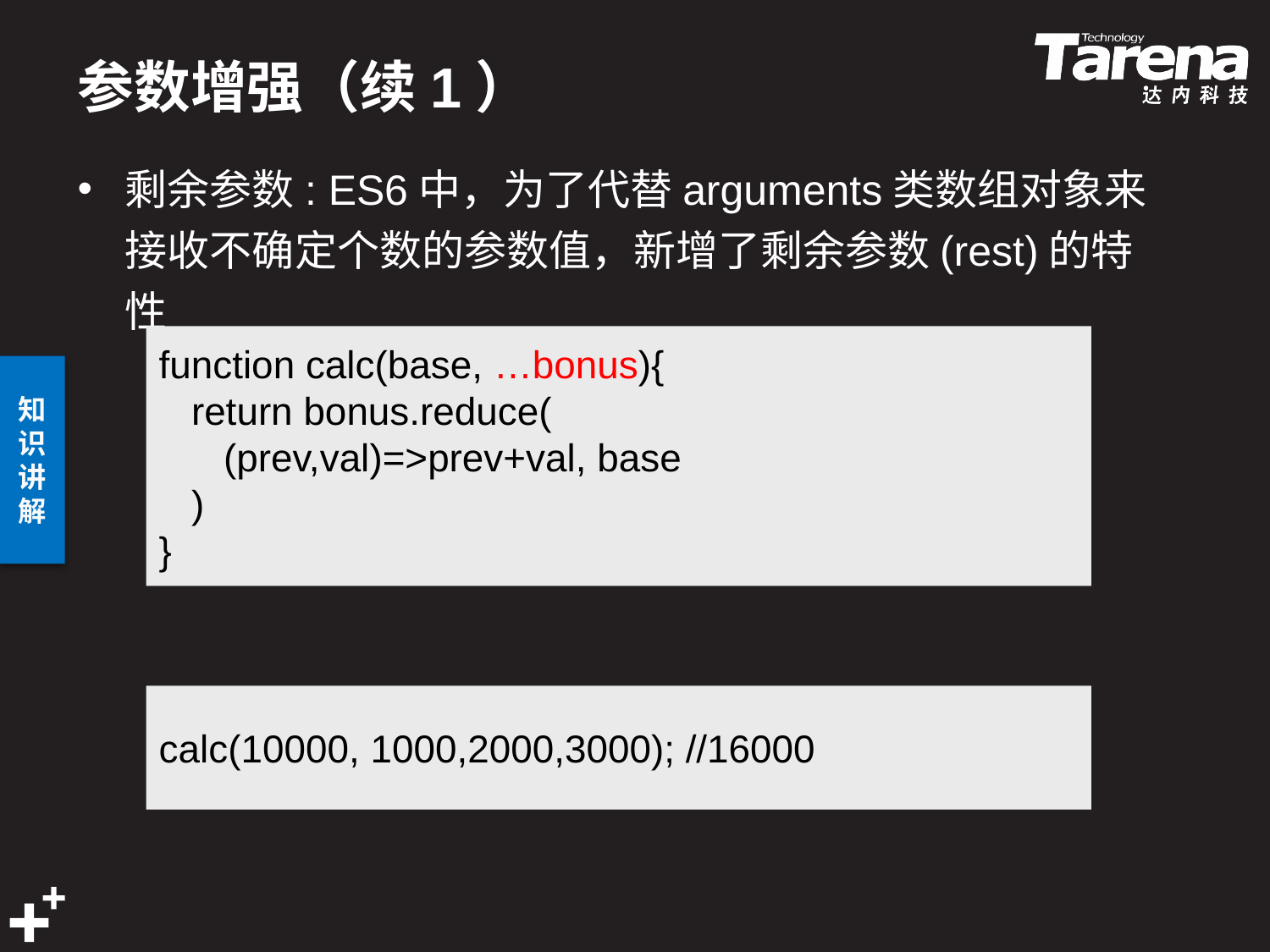

# 参数增强（续1）
剩余参数: ES6中，为了代替arguments类数组对象来接收不确定个数的参数值，新增了剩余参数(rest)的特性
function calc(base, …bonus){
   return bonus.reduce(
      (prev,val)=>prev+val, base
   )
}
calc(10000, 1000,2000,3000); //16000